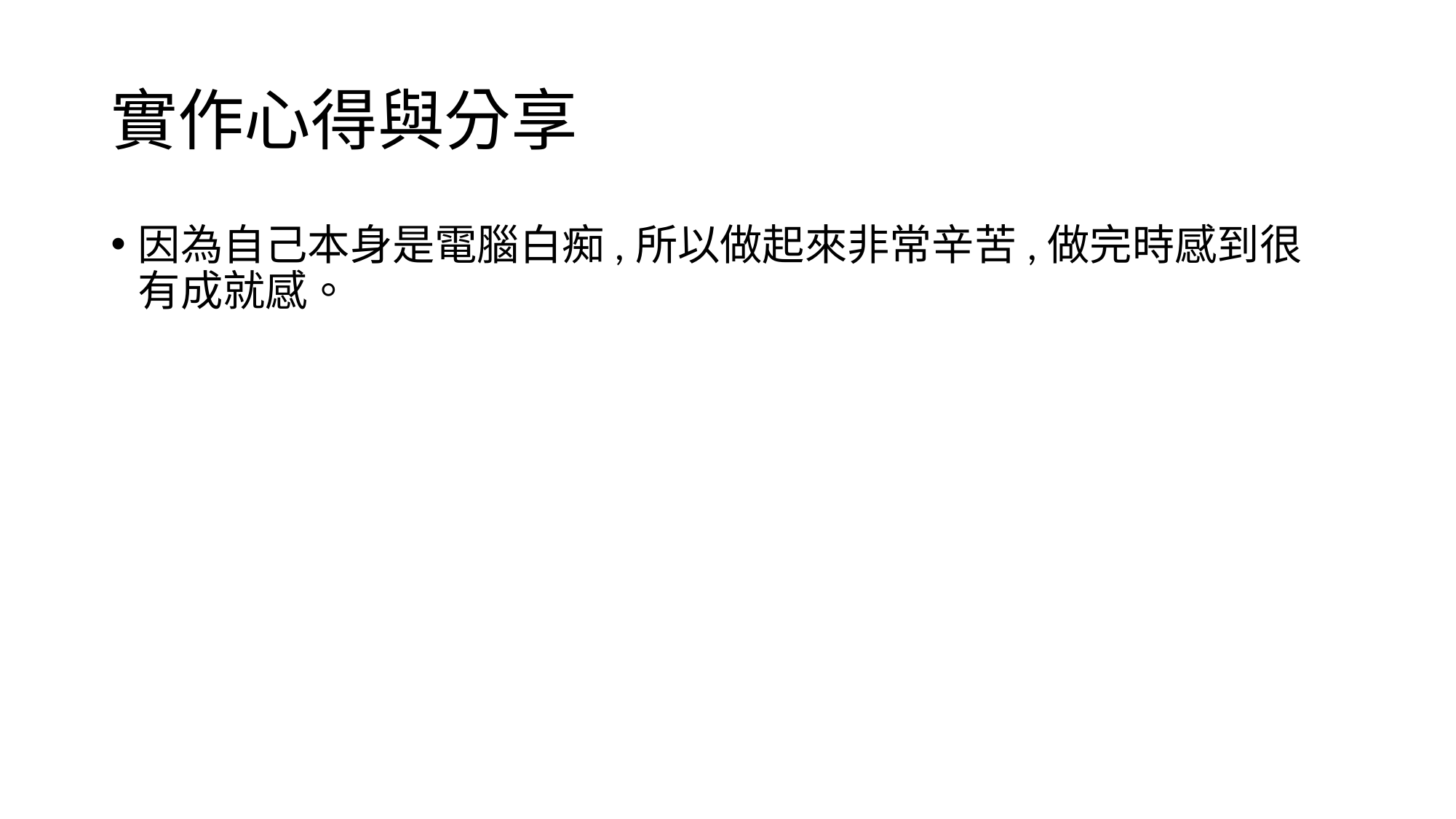

# 實作心得與分享
因為自己本身是電腦白痴,所以做起來非常辛苦,做完時感到很有成就感。